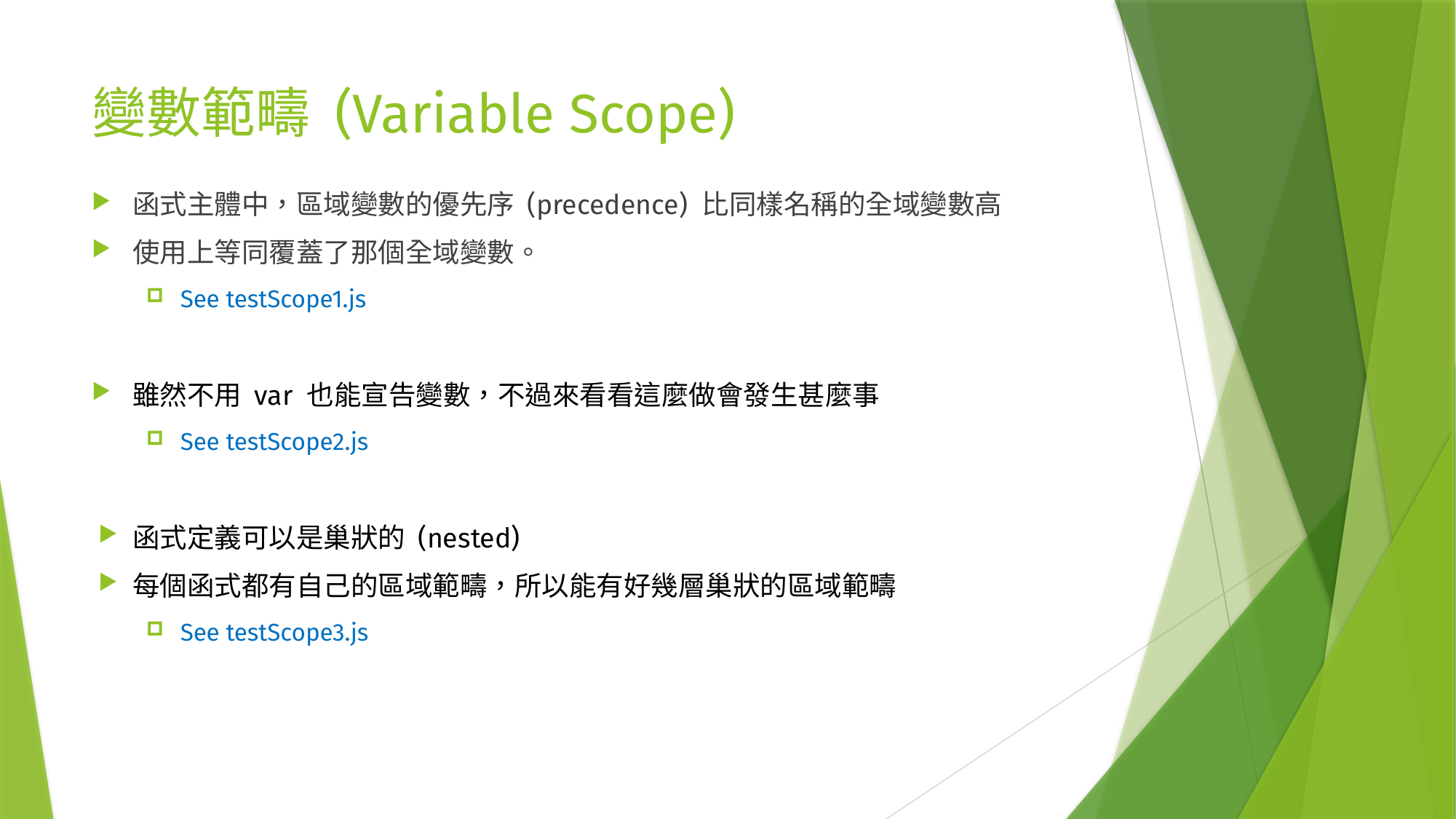

# 變數範疇 (Variable Scope)
函式主體中，區域變數的優先序 (precedence) 比同樣名稱的全域變數高
使用上等同覆蓋了那個全域變數。
See testScope1.js

雖然不用 var 也能宣告變數，不過來看看這麼做會發生甚麼事
See testScope2.js

函式定義可以是巢狀的 (nested)
每個函式都有自己的區域範疇，所以能有好幾層巢狀的區域範疇
See testScope3.js